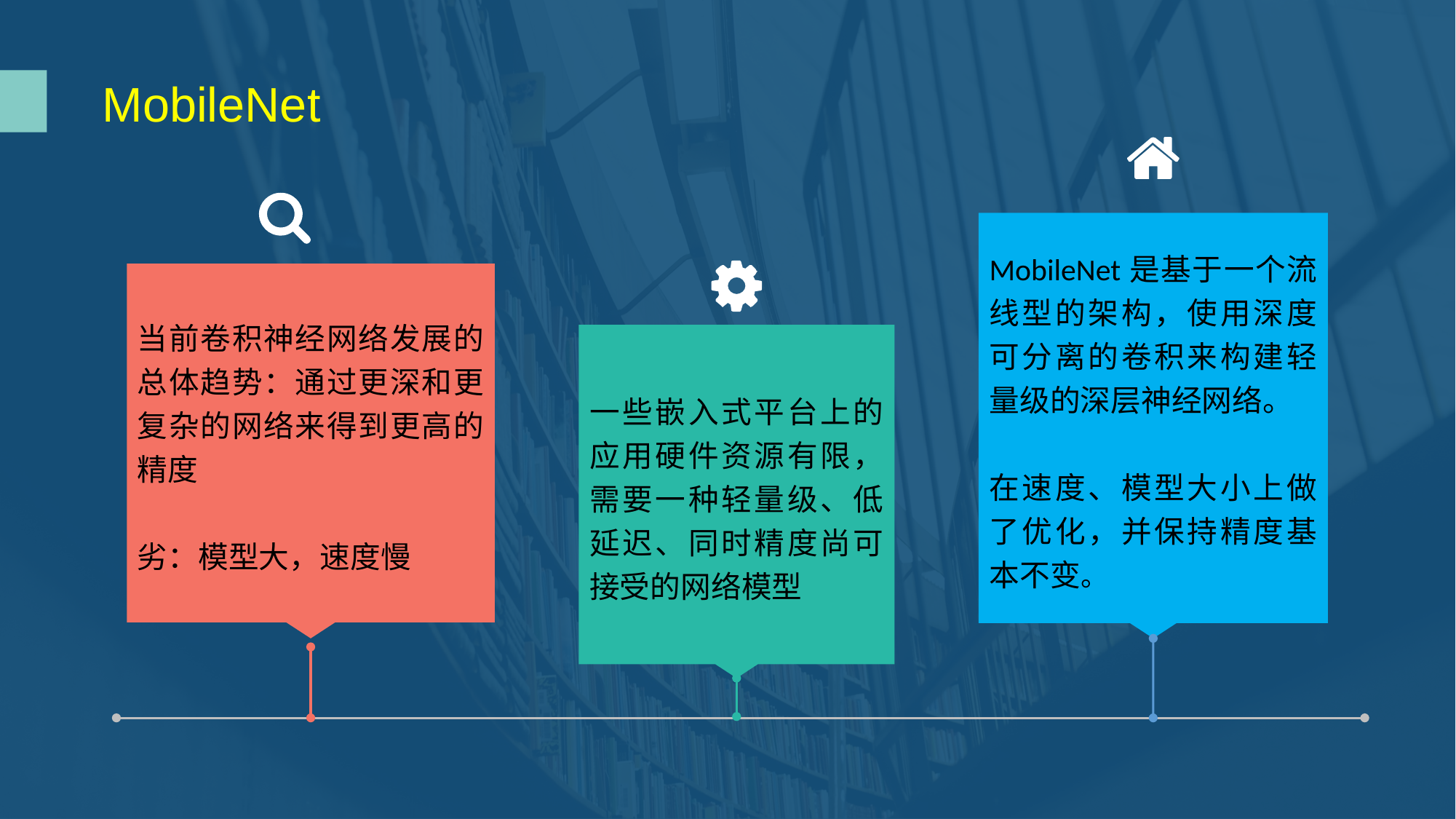

MobileNet

MobileNet是基于一个流线型的架构，使用深度可分离的卷积来构建轻量级的深层神经网络。

在速度、模型大小上做了优化，并保持精度基本不变。

当前卷积神经网络发展的总体趋势：通过更深和更复杂的网络来得到更高的精度

劣：模型大，速度慢
一些嵌入式平台上的应用硬件资源有限，需要一种轻量级、低延迟、同时精度尚可接受的网络模型